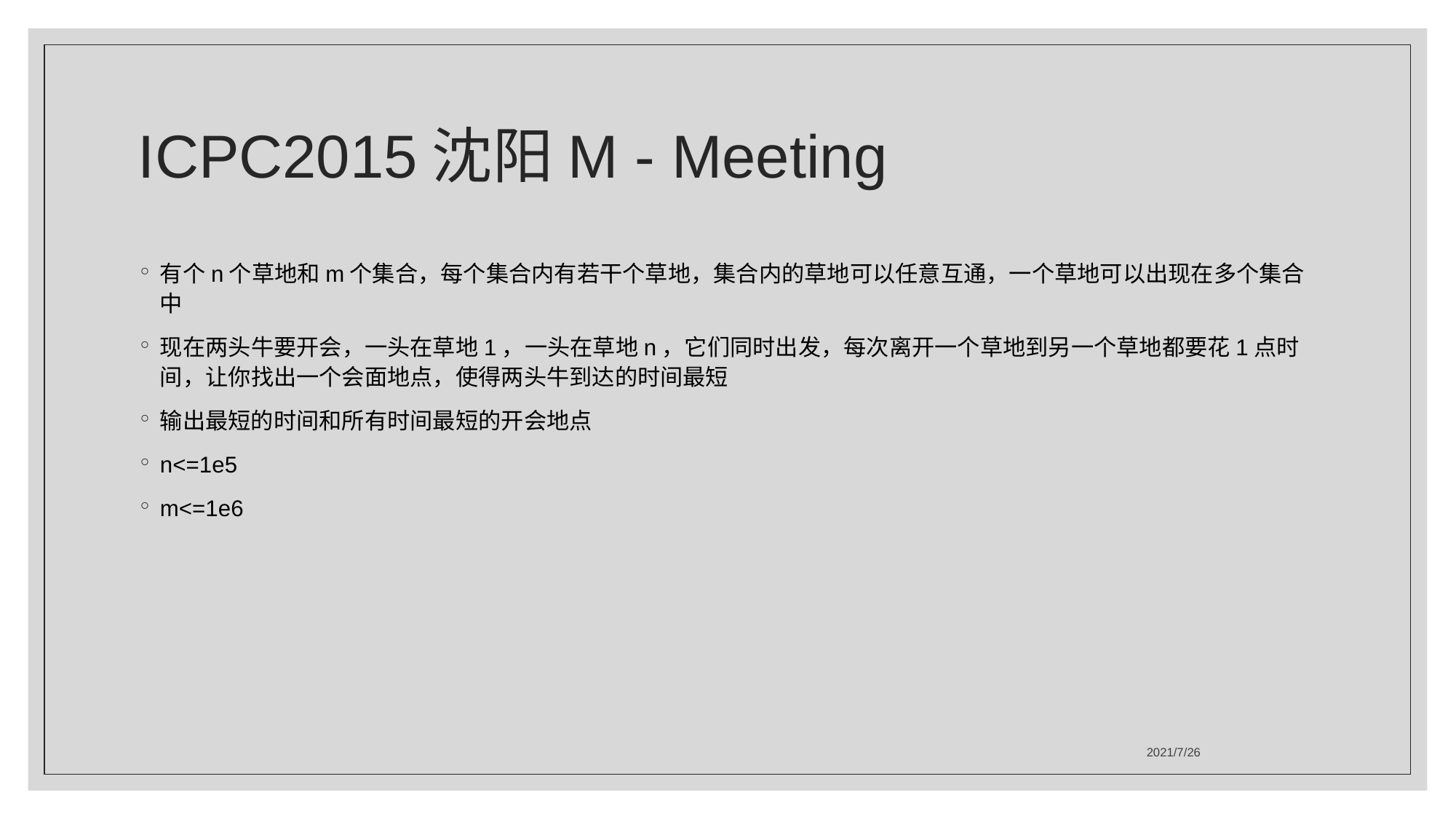

# ICPC2015沈阳M - Meeting
有个n个草地和m个集合，每个集合内有若干个草地，集合内的草地可以任意互通，一个草地可以出现在多个集合中
现在两头牛要开会，一头在草地1，一头在草地n，它们同时出发，每次离开一个草地到另一个草地都要花1点时间，让你找出一个会面地点，使得两头牛到达的时间最短
输出最短的时间和所有时间最短的开会地点
n<=1e5
m<=1e6
2021/7/26